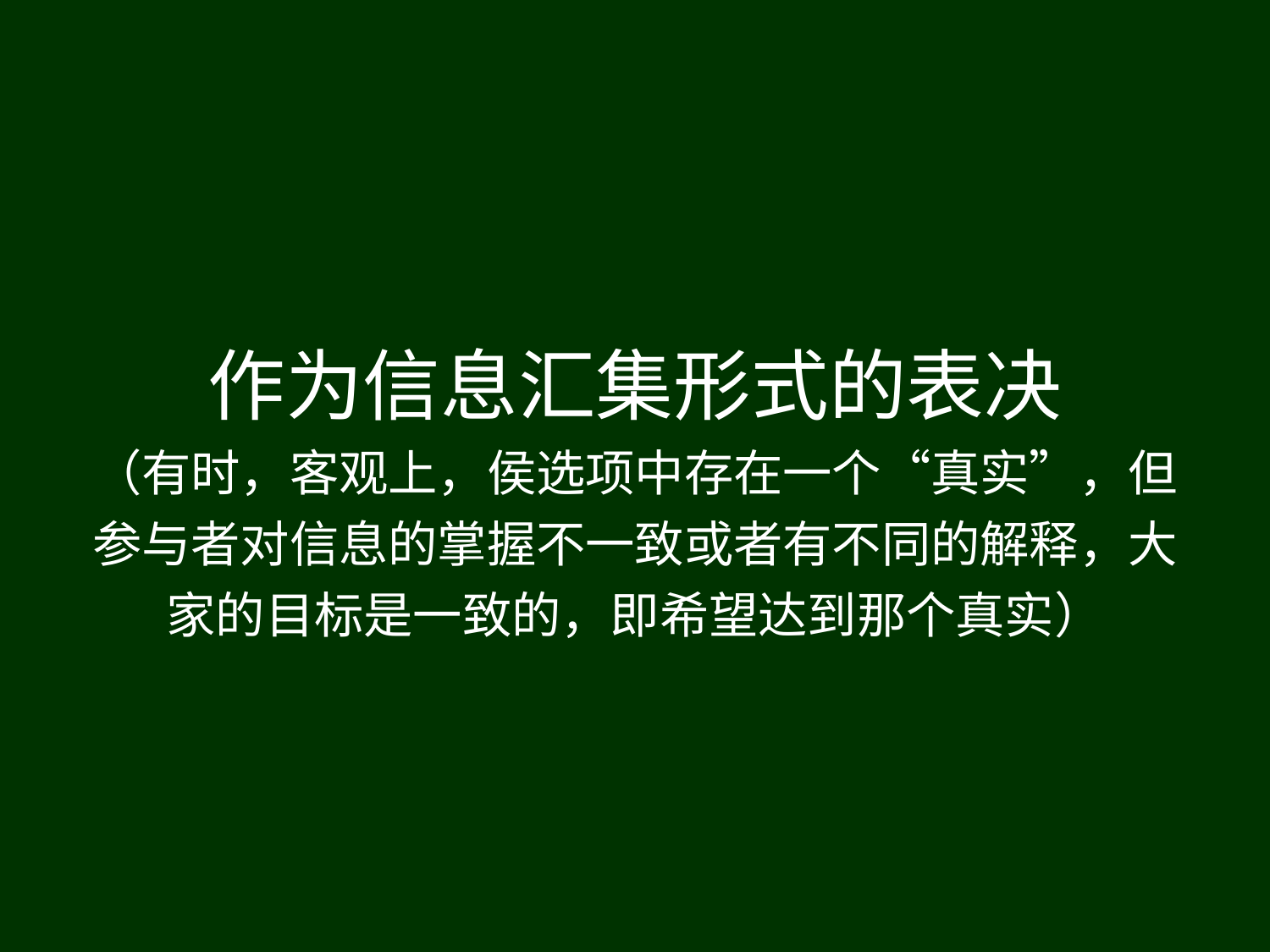

# 作为信息汇集形式的表决 （有时，客观上，侯选项中存在一个“真实”，但参与者对信息的掌握不一致或者有不同的解释，大家的目标是一致的，即希望达到那个真实）